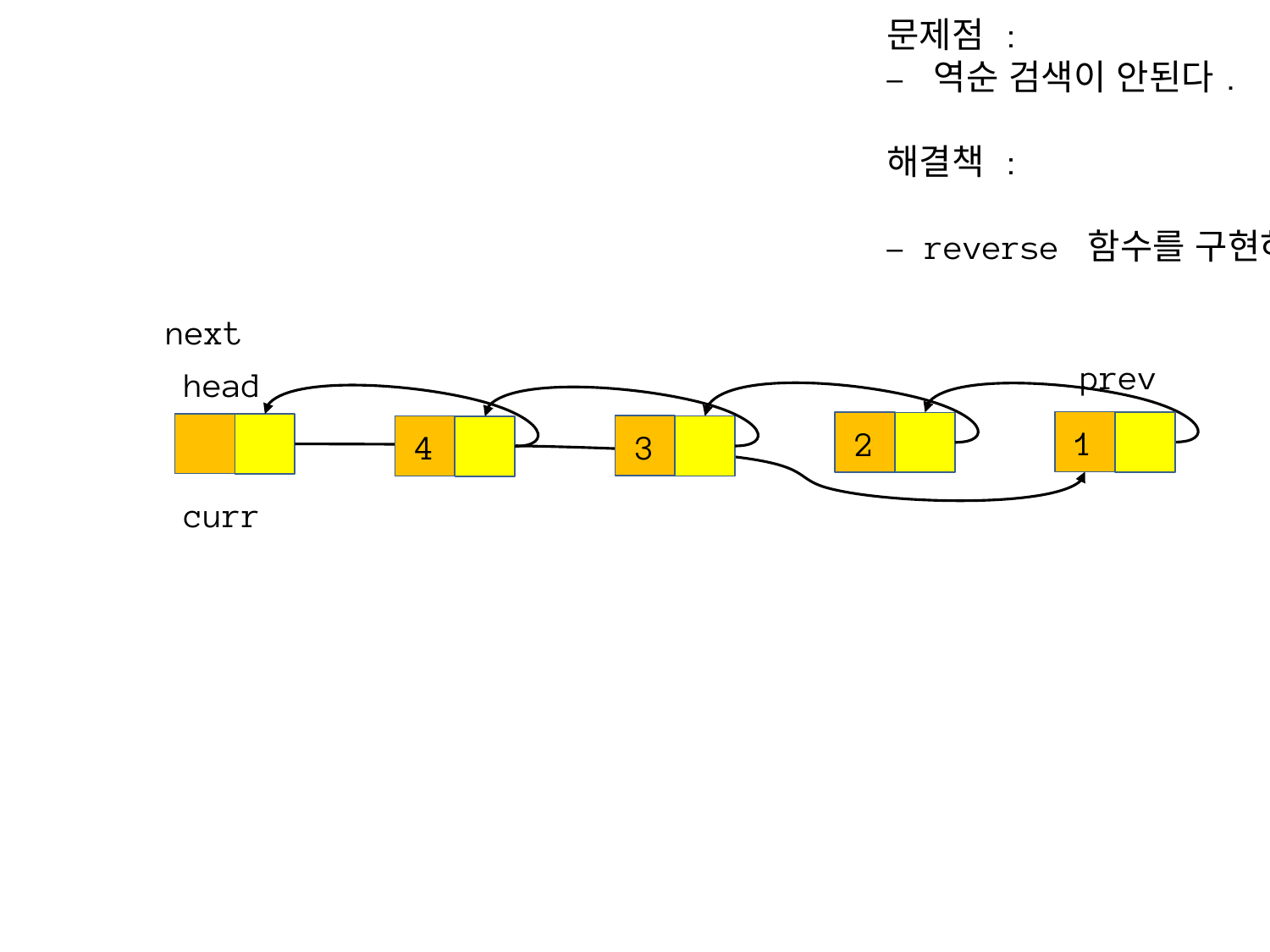

문제점 :
- 역순 검색이 안된다.

해결책 :

- reverse 함수를 구현하자.
next
prev
head
1
2

3
4

curr